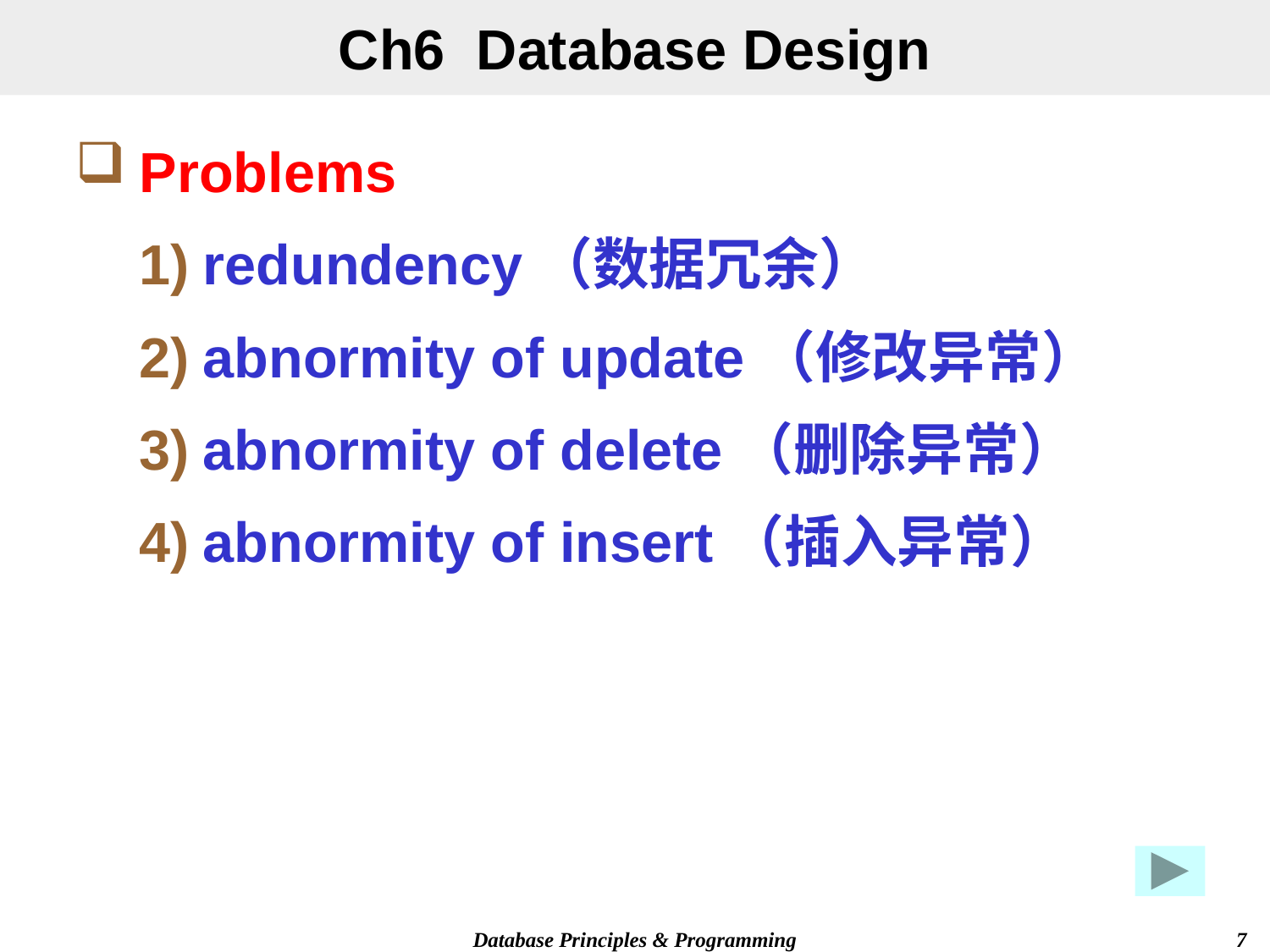

# Ch6  Database Design
Problems
redundency（数据冗余）
abnormity of update（修改异常）
abnormity of delete（删除异常）
abnormity of insert（插入异常）

Database Principles & Programming
7